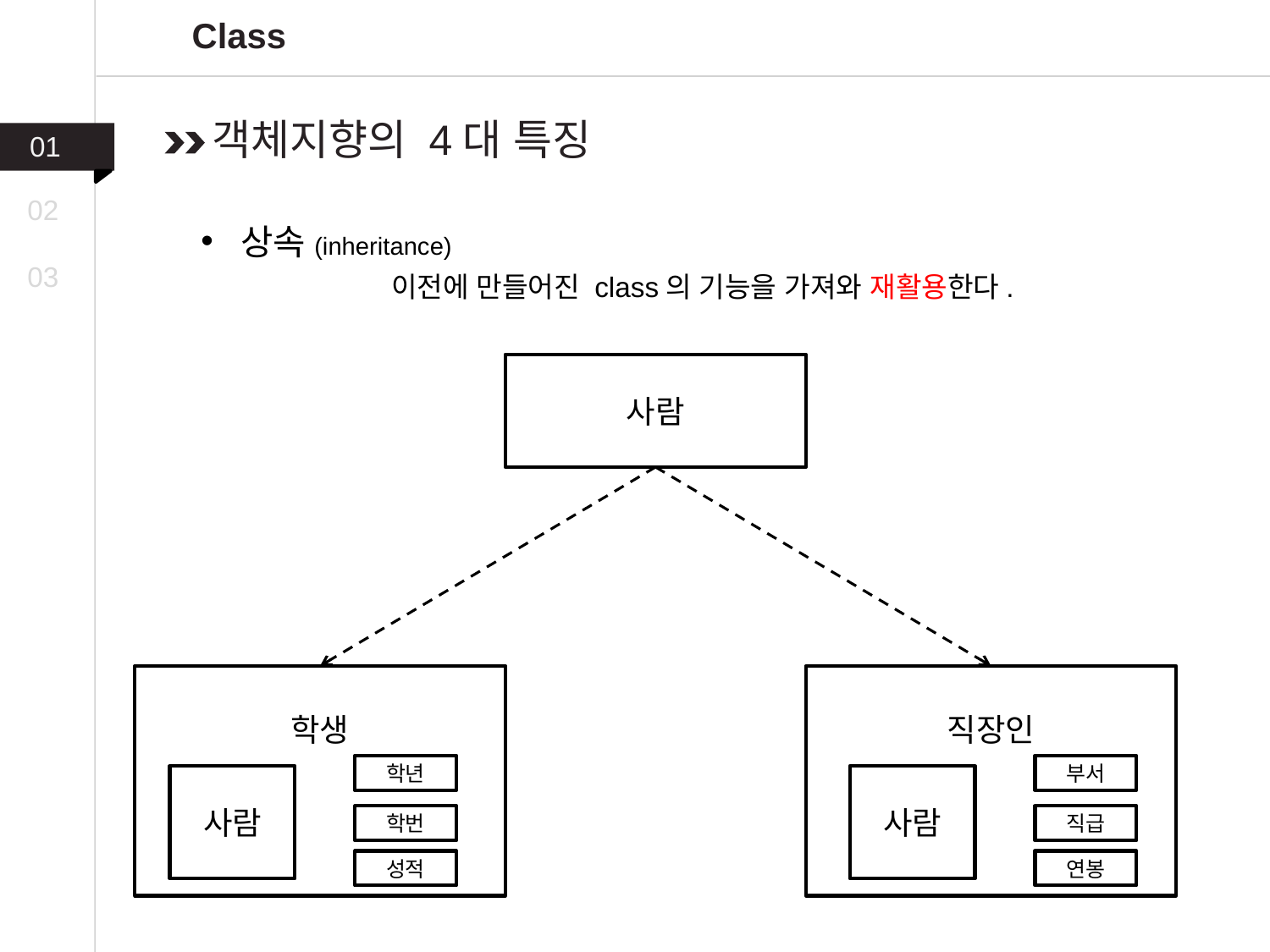

Class
객체지향의 4대 특징
01

02
상속(inheritance)
	이전에 만들어진 class의 기능을 가져와 재활용한다.

03
사람

학생

직장인
학년
부서
사람
사람
학번
직급
성적
연봉